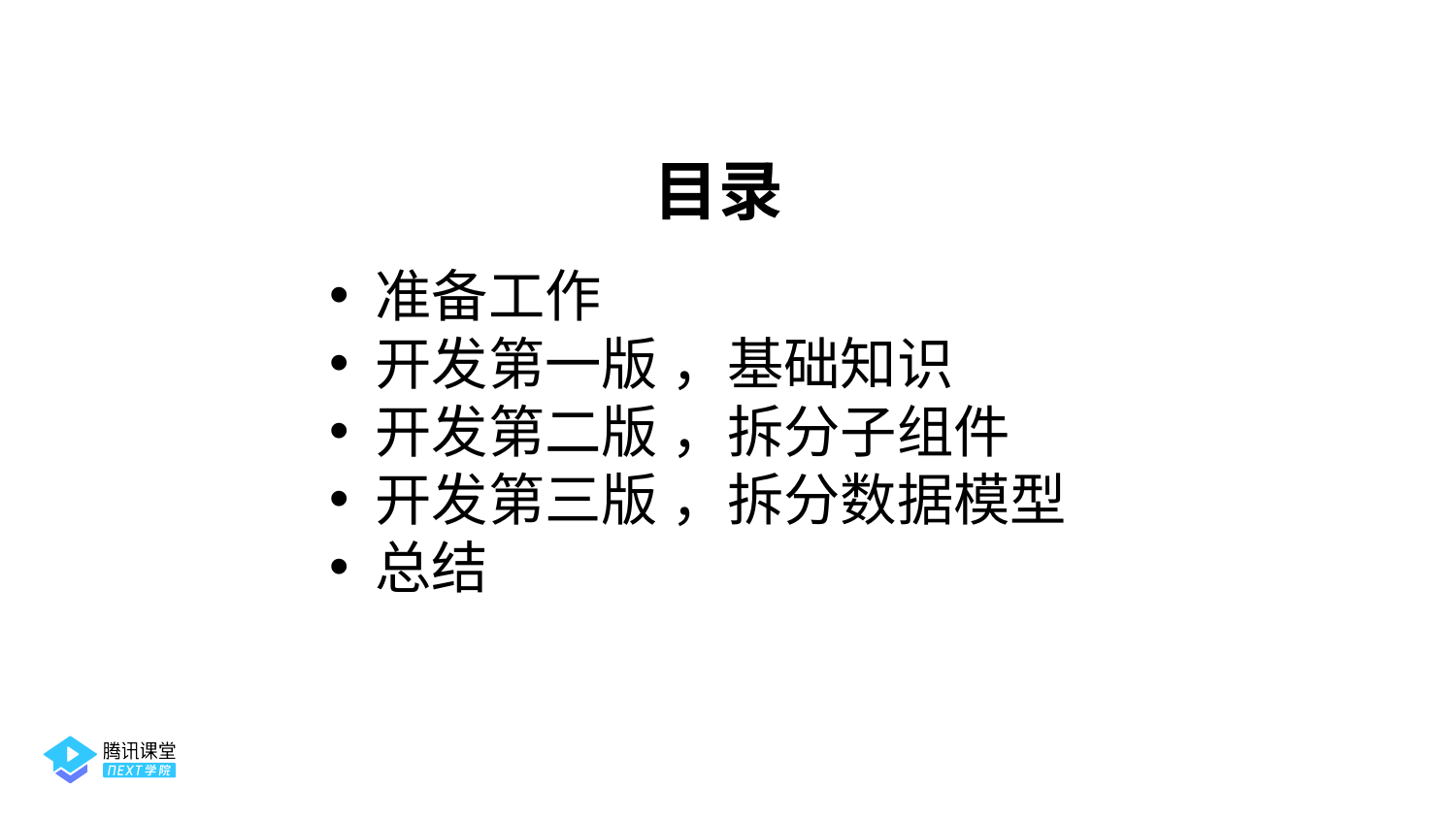

目录
准备工作
开发第一版 ，基础知识
开发第二版 ，拆分子组件
开发第三版 ，拆分数据模型
总结